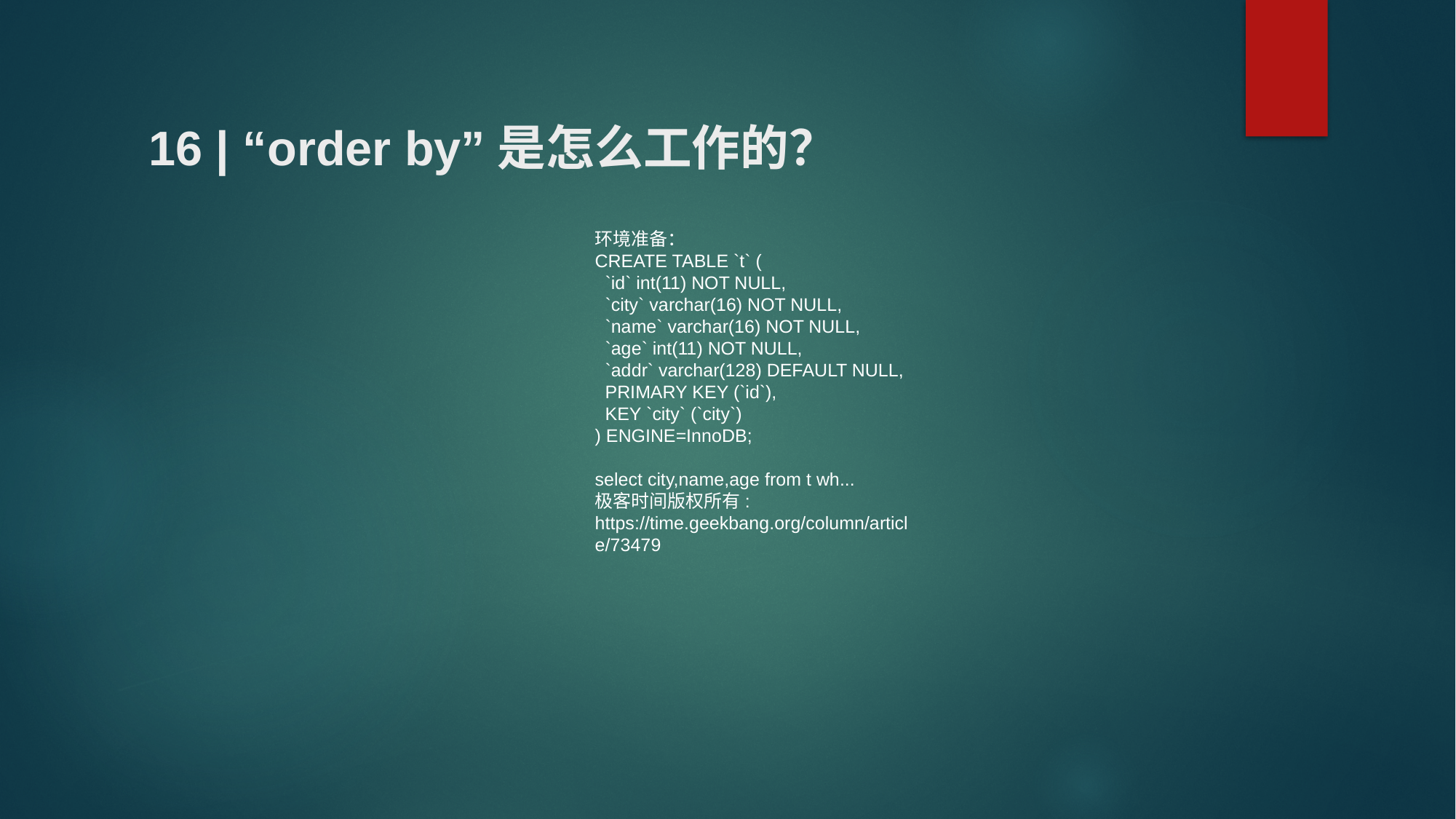

# 16 | “order by”是怎么工作的？
环境准备：
CREATE TABLE `t` (
  `id` int(11) NOT NULL,
  `city` varchar(16) NOT NULL,
  `name` varchar(16) NOT NULL,
  `age` int(11) NOT NULL,
  `addr` varchar(128) DEFAULT NULL,
  PRIMARY KEY (`id`),
  KEY `city` (`city`)
) ENGINE=InnoDB;

select city,name,age from t wh...
极客时间版权所有: https://time.geekbang.org/column/article/73479